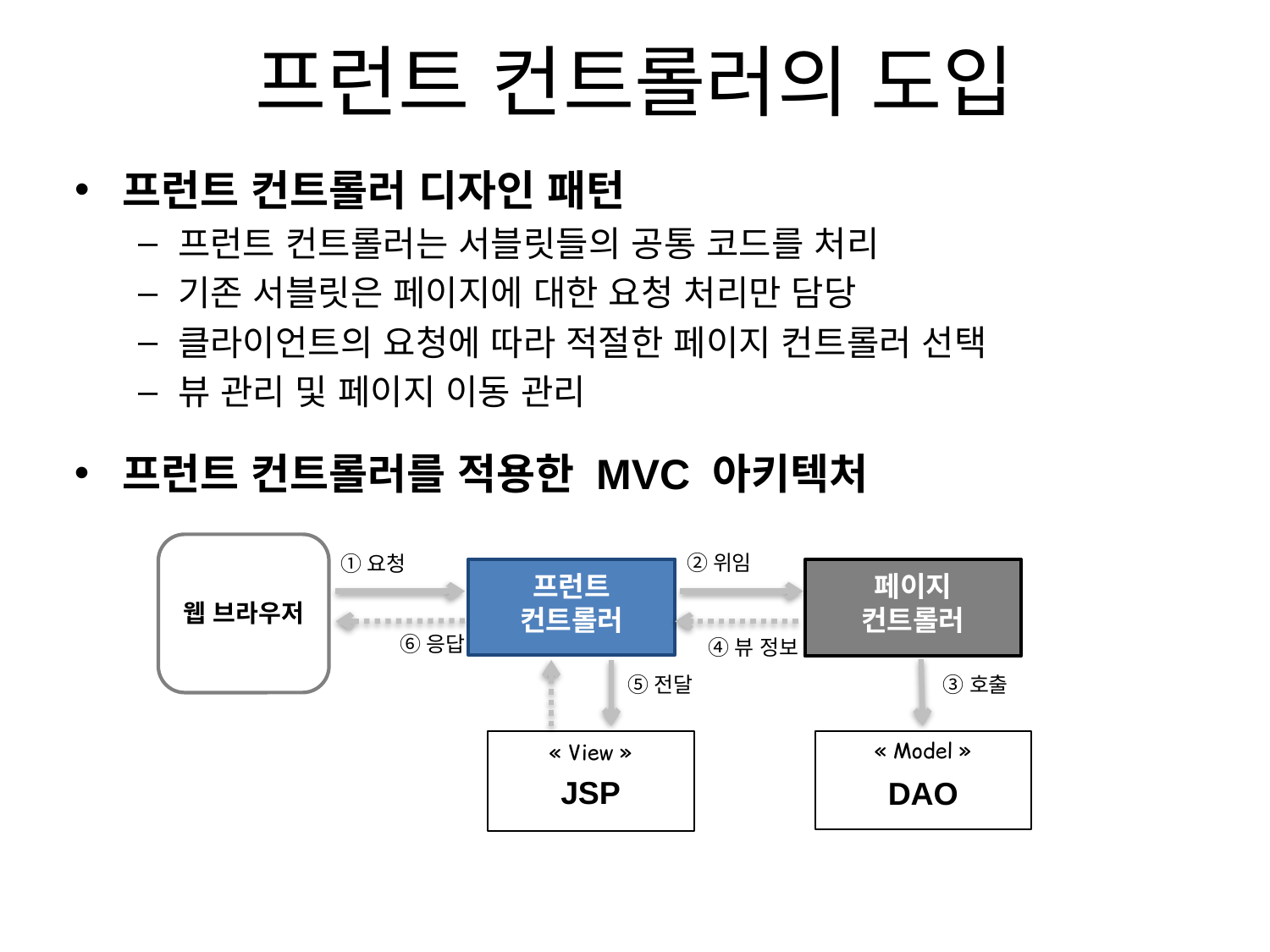

# 프런트 컨트롤러의 도입
프런트 컨트롤러 디자인 패턴
프런트 컨트롤러는 서블릿들의 공통 코드를 처리
기존 서블릿은 페이지에 대한 요청 처리만 담당
클라이언트의 요청에 따라 적절한 페이지 컨트롤러 선택
뷰 관리 및 페이지 이동 관리
프런트 컨트롤러를 적용한 MVC 아키텍처

웹 브라우저
②위임
①요청

프런트
컨트롤러

페이지
컨트롤러
⑥응답
④뷰 정보
⑤전달
③호출

« View »
JSP

« Model »
DAO